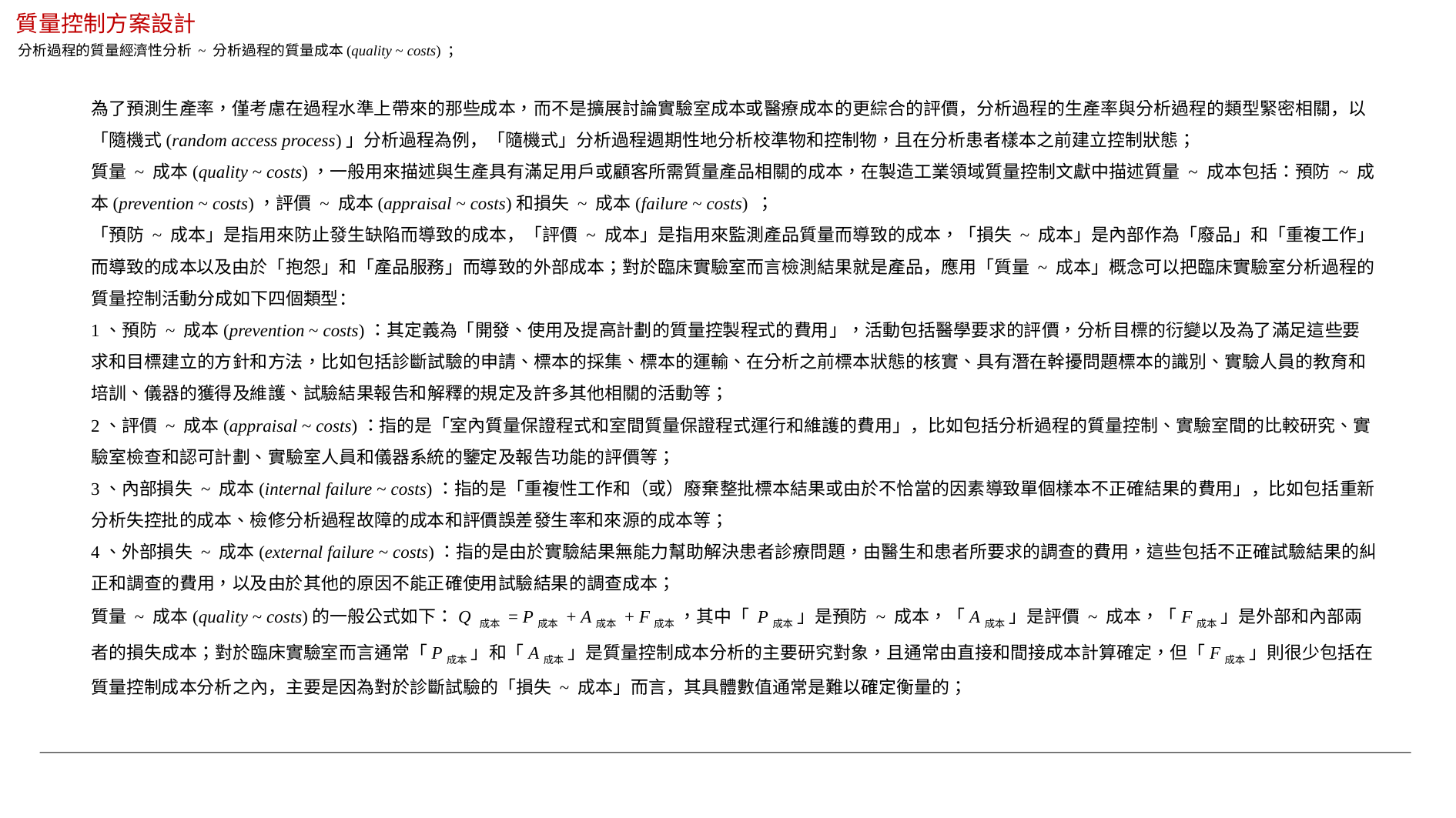

質量控制方案設計
分析過程的質量經濟性分析 ~ 分析過程的質量成本(quality ~ costs) ；
為了預測生產率，僅考慮在過程水準上帶來的那些成本，而不是擴展討論實驗室成本或醫療成本的更綜合的評價，分析過程的生產率與分析過程的類型緊密相關，以「隨機式(random access process)」分析過程為例，「隨機式」分析過程週期性地分析校準物和控制物，且在分析患者樣本之前建立控制狀態；
質量 ~ 成本(quality ~ costs)，一般用來描述與生產具有滿足用戶或顧客所需質量產品相關的成本，在製造工業領域質量控制文獻中描述質量 ~ 成本包括：預防 ~ 成本(prevention ~ costs)，評價 ~ 成本(appraisal ~ costs)和損失 ~ 成本(failure ~ costs) ；
「預防 ~ 成本」是指用來防止發生缺陷而導致的成本，「評價 ~ 成本」是指用來監測產品質量而導致的成本，「損失 ~ 成本」是內部作為「廢品」和「重複工作」而導致的成本以及由於「抱怨」和「產品服務」而導致的外部成本；對於臨床實驗室而言檢測結果就是產品，應用「質量 ~ 成本」概念可以把臨床實驗室分析過程的質量控制活動分成如下四個類型：
1、預防 ~ 成本(prevention ~ costs)：其定義為「開發、使用及提高計劃的質量控製程式的費用」，活動包括醫學要求的評價，分析目標的衍變以及為了滿足這些要求和目標建立的方針和方法，比如包括診斷試驗的申請、標本的採集、標本的運輸、在分析之前標本狀態的核實、具有潛在幹擾問題標本的識別、實驗人員的教育和培訓、儀器的獲得及維護、試驗結果報告和解釋的規定及許多其他相關的活動等；
2、評價 ~ 成本(appraisal ~ costs)：指的是「室內質量保證程式和室間質量保證程式運行和維護的費用」，比如包括分析過程的質量控制、實驗室間的比較研究、實驗室檢查和認可計劃、實驗室人員和儀器系統的鑒定及報告功能的評價等；
3、內部損失 ~ 成本(internal failure ~ costs)：指的是「重複性工作和（或）廢棄整批標本結果或由於不恰當的因素導致單個樣本不正確結果的費用」，比如包括重新分析失控批的成本、檢修分析過程故障的成本和評價誤差發生率和來源的成本等；
4、外部損失 ~ 成本(external failure ~ costs)：指的是由於實驗結果無能力幫助解決患者診療問題，由醫生和患者所要求的調查的費用，這些包括不正確試驗結果的糾正和調查的費用，以及由於其他的原因不能正確使用試驗結果的調查成本；
質量 ~ 成本(quality ~ costs)的一般公式如下：Q 成本 = P成本 + A成本 + F成本 ，其中「 P成本 」是預防 ~ 成本，「A成本 」是評價 ~ 成本，「F成本 」是外部和內部兩者的損失成本；對於臨床實驗室而言通常「P成本 」和「A成本 」是質量控制成本分析的主要研究對象，且通常由直接和間接成本計算確定，但「F成本 」則很少包括在質量控制成本分析之內，主要是因為對於診斷試驗的「損失 ~ 成本」而言，其具體數值通常是難以確定衡量的；